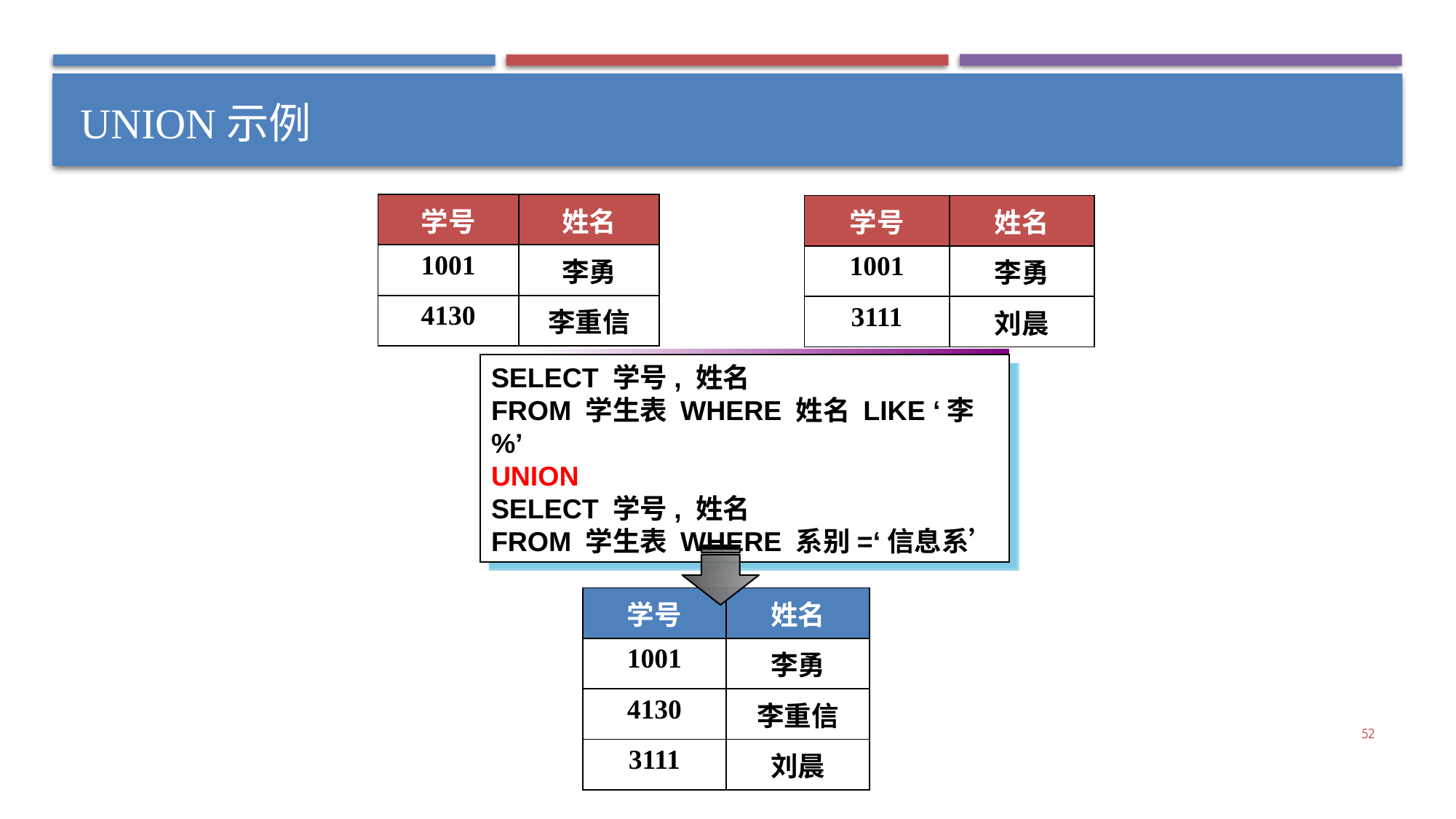

# UNION示例
| 学号 | 姓名 |
| --- | --- |
| 1001 | 李勇 |
| 4130 | 李重信 |
| 学号 | 姓名 |
| --- | --- |
| 1001 | 李勇 |
| 3111 | 刘晨 |

SELECT 学号, 姓名
FROM 学生表 WHERE 姓名 LIKE ‘李%’
UNION
SELECT 学号, 姓名
FROM 学生表 WHERE 系别=‘信息系’

| 学号 | 姓名 |
| --- | --- |
| 1001 | 李勇 |
| 4130 | 李重信 |
| 3111 | 刘晨 |
52